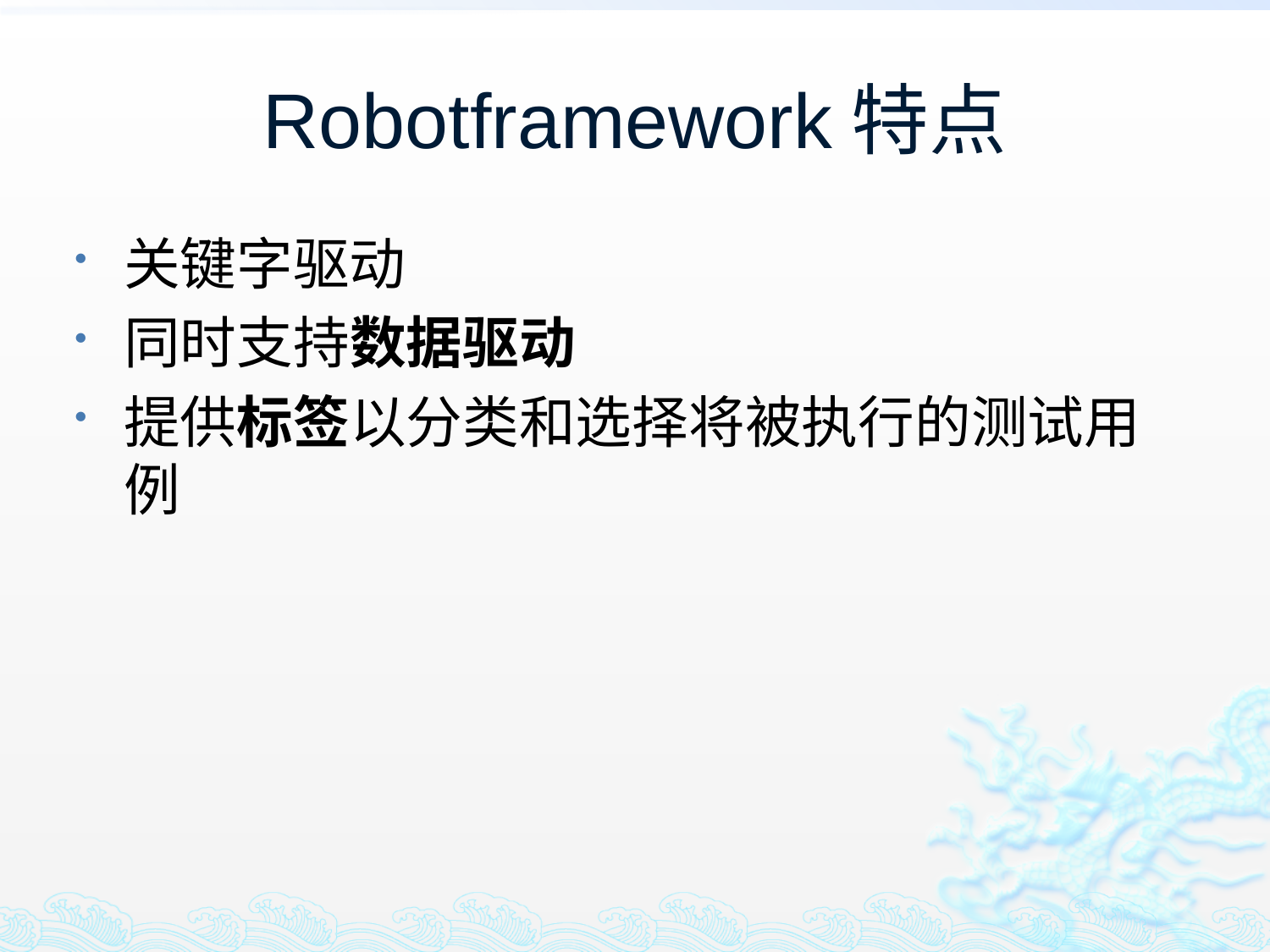

# Robotframework特点
关键字驱动
同时支持数据驱动
提供标签以分类和选择将被执行的测试用例